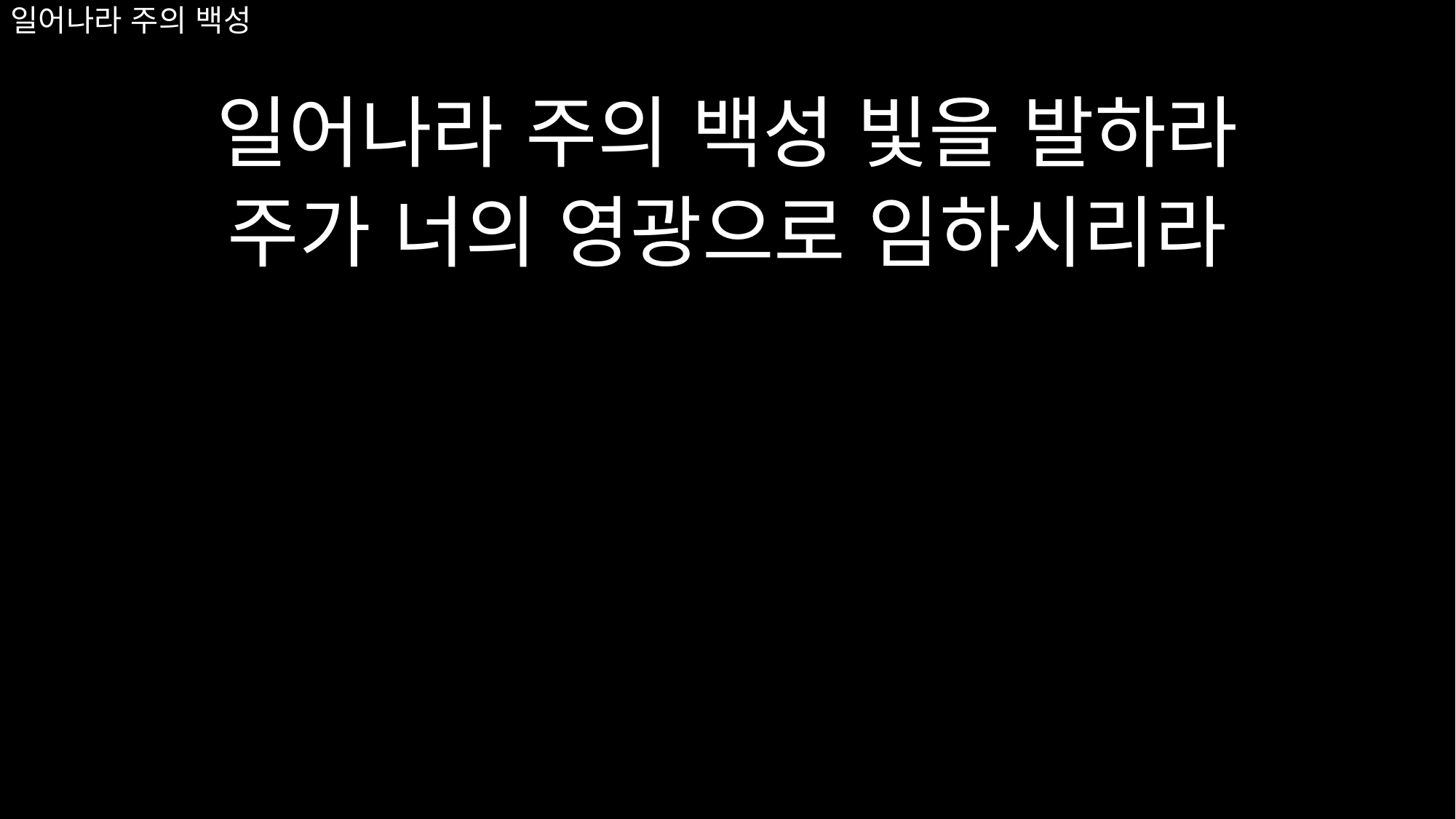

# 일어나라 주의 백성
일어나라 주의 백성 빛을 발하라
주가 너의 영광으로 임하시리라